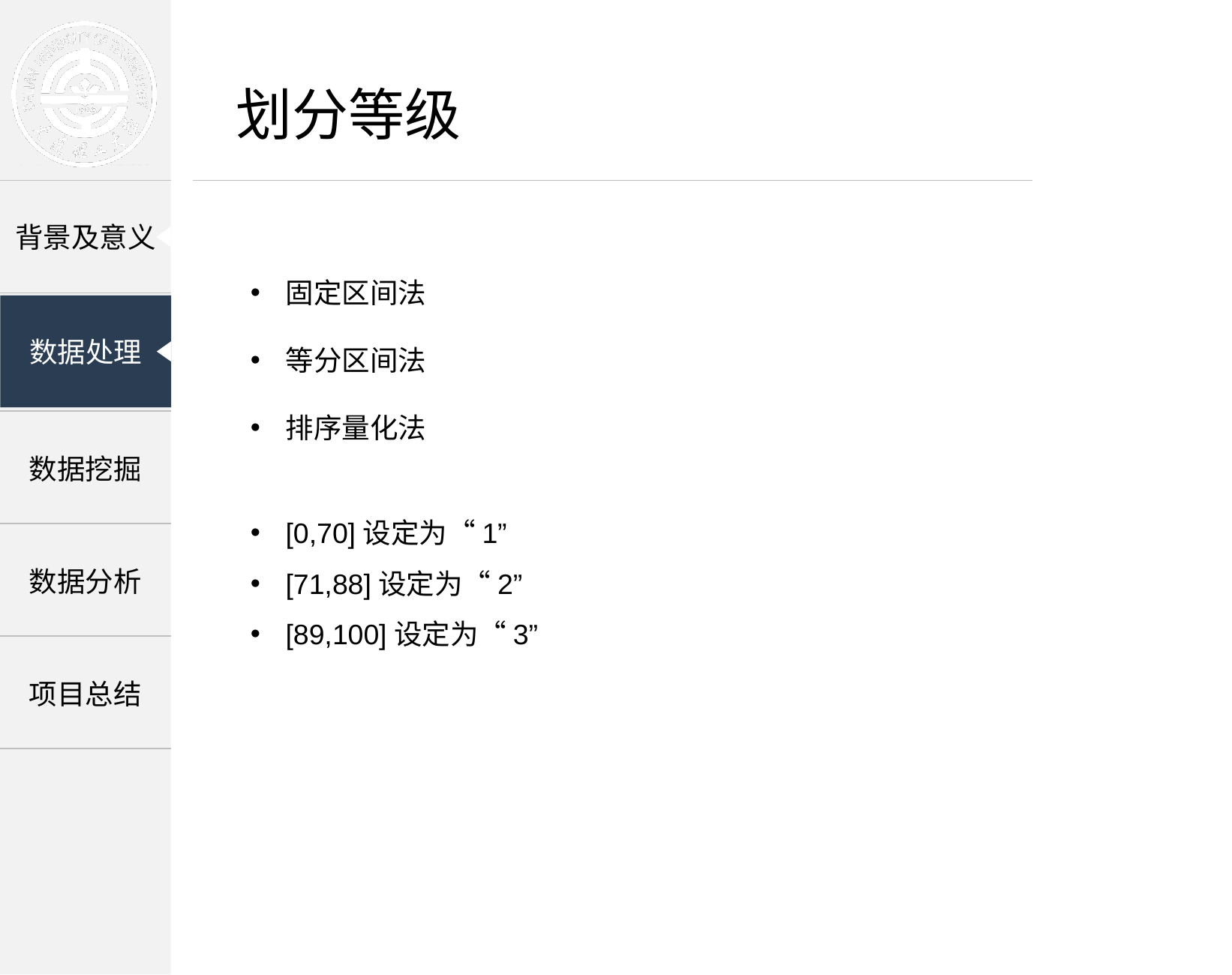

划分等级
固定区间法
等分区间法
排序量化法

[0,70]设定为“1”
[71,88]设定为“2”
[89,100]设定为“3”